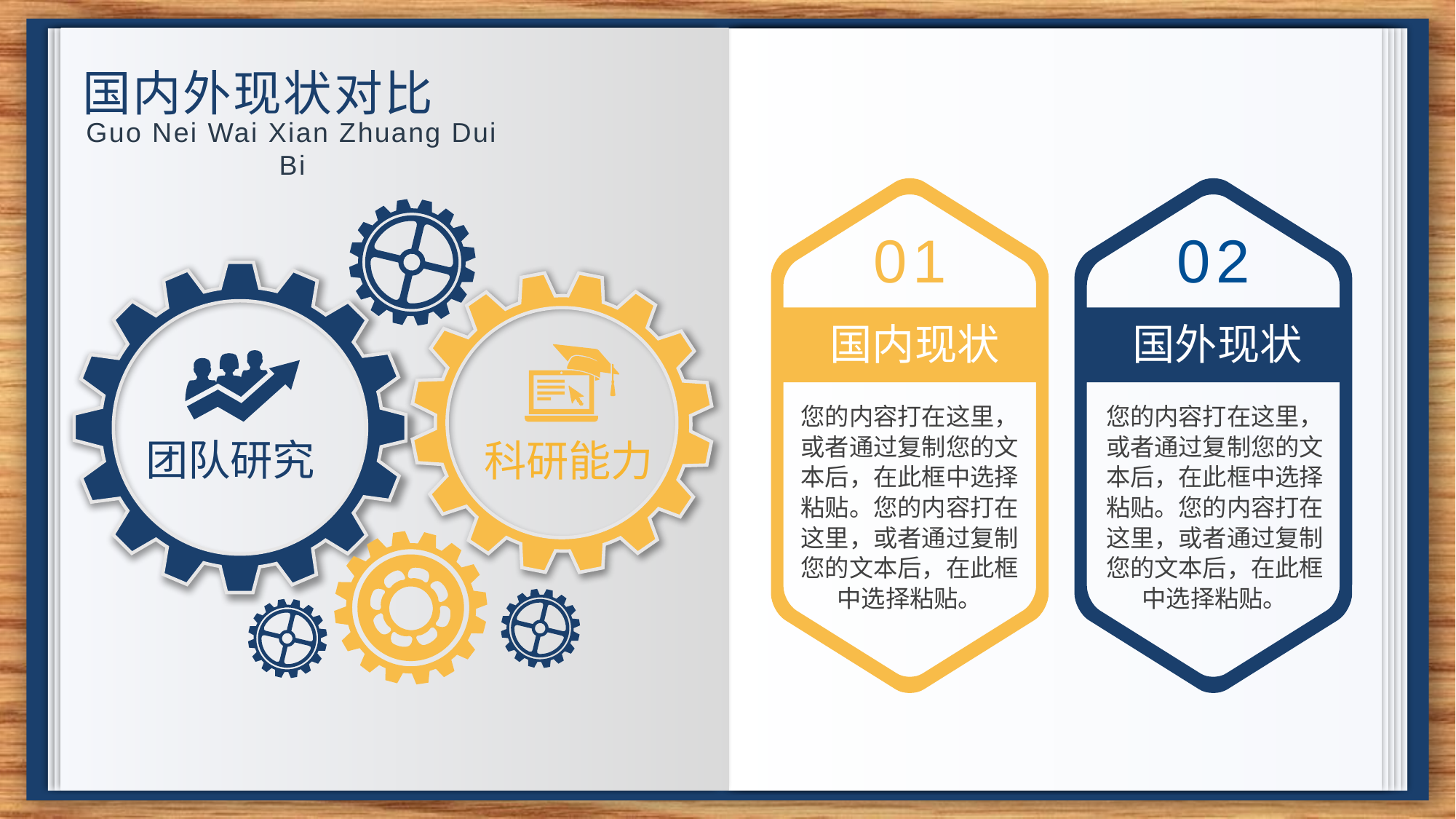

国内外现状对比
Guo Nei Wai Xian Zhuang Dui Bi

01
国内现状
您的内容打在这里，或者通过复制您的文本后，在此框中选择粘贴。您的内容打在这里，或者通过复制您的文本后，在此框中选择粘贴。

02
国外现状
您的内容打在这里，或者通过复制您的文本后，在此框中选择粘贴。您的内容打在这里，或者通过复制您的文本后，在此框中选择粘贴。

团队研究
科研能力